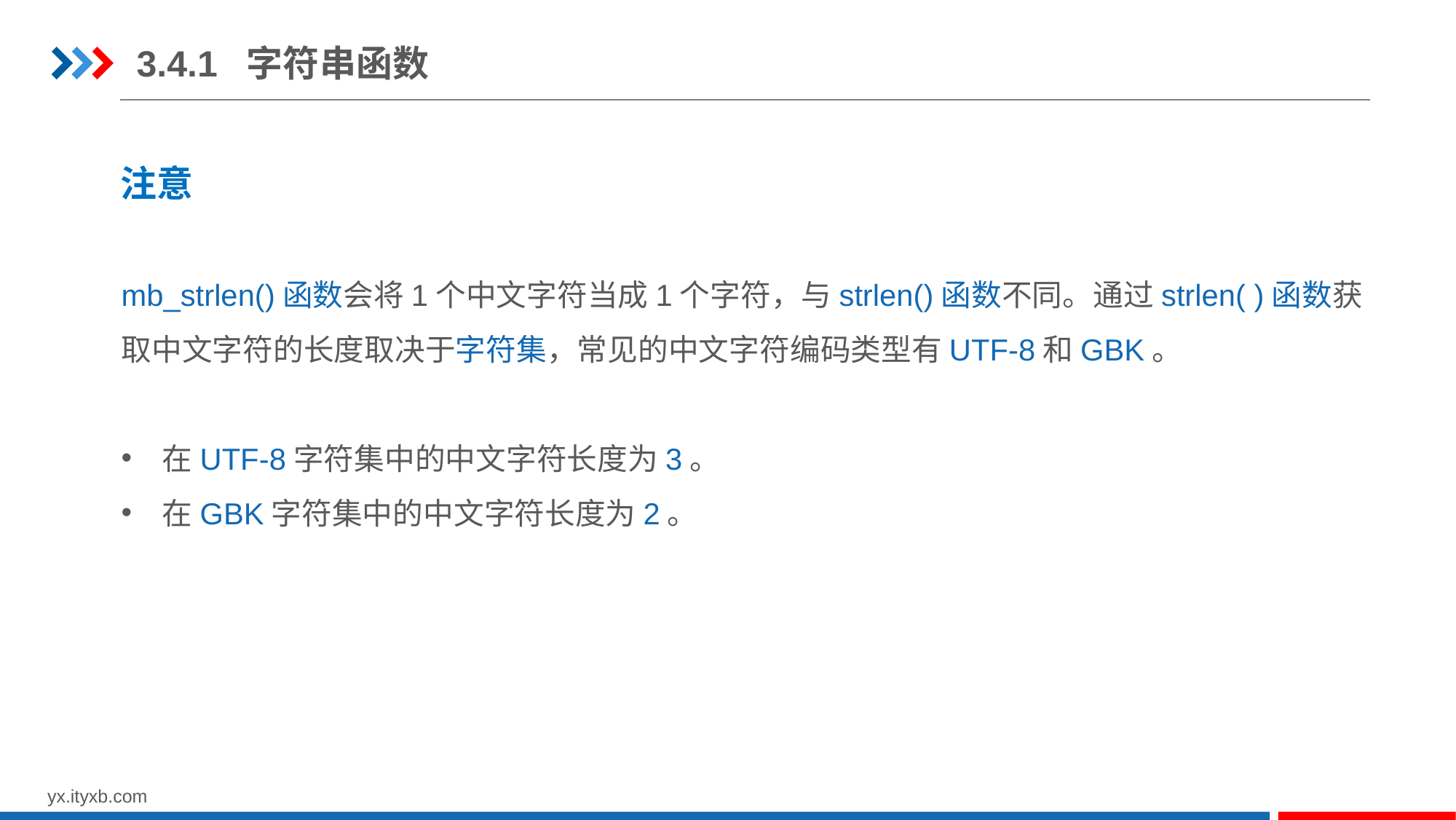

3.4.1  字符串函数
注意
mb_strlen()函数会将1个中文字符当成1个字符，与strlen()函数不同。通过strlen( )函数获取中文字符的长度取决于字符集，常见的中文字符编码类型有UTF-8和GBK。

在UTF-8字符集中的中文字符长度为3。
在GBK字符集中的中文字符长度为2。